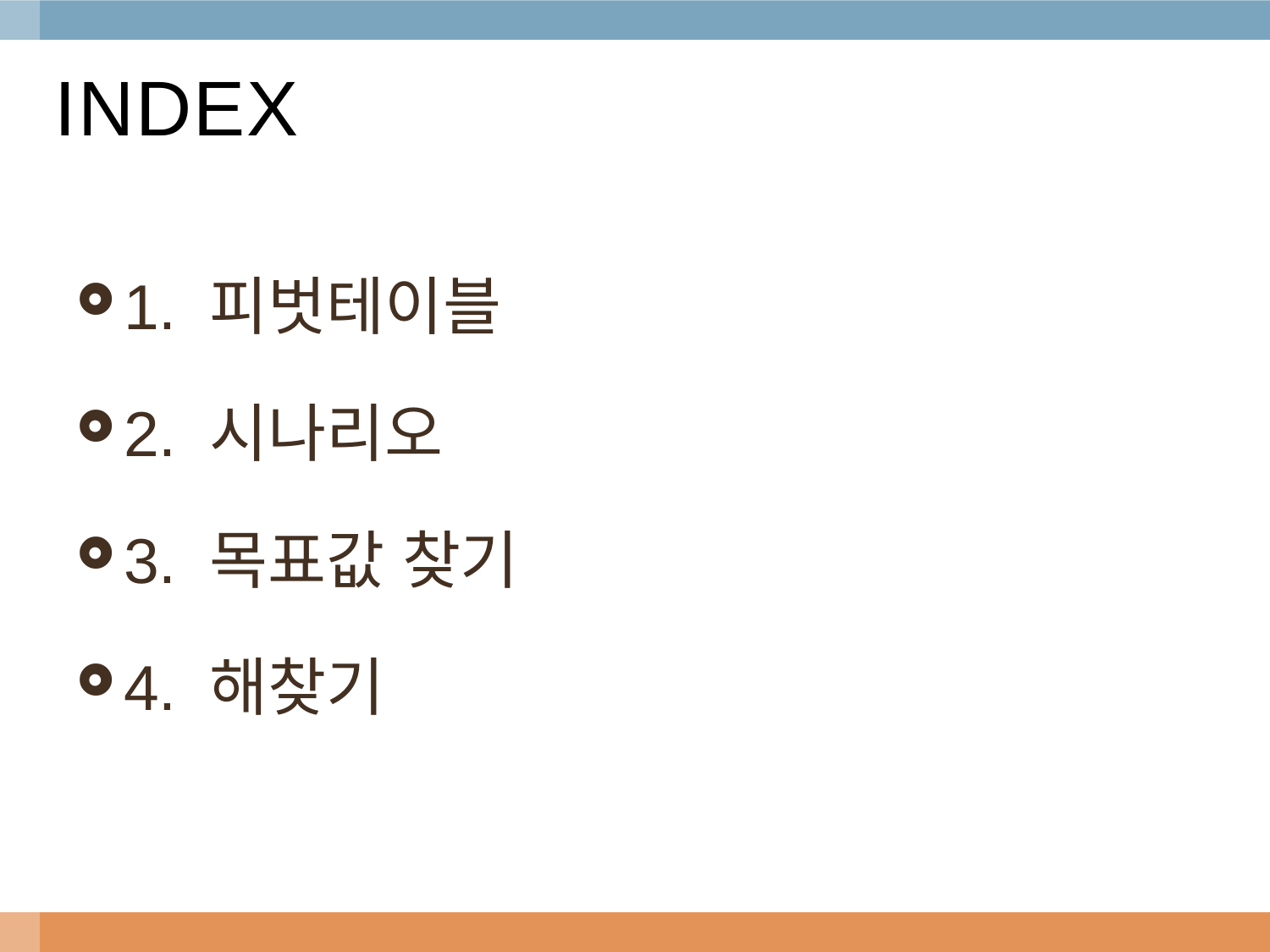

# INDEX
1. 피벗테이블
2. 시나리오
3. 목표값 찾기
4. 해찾기